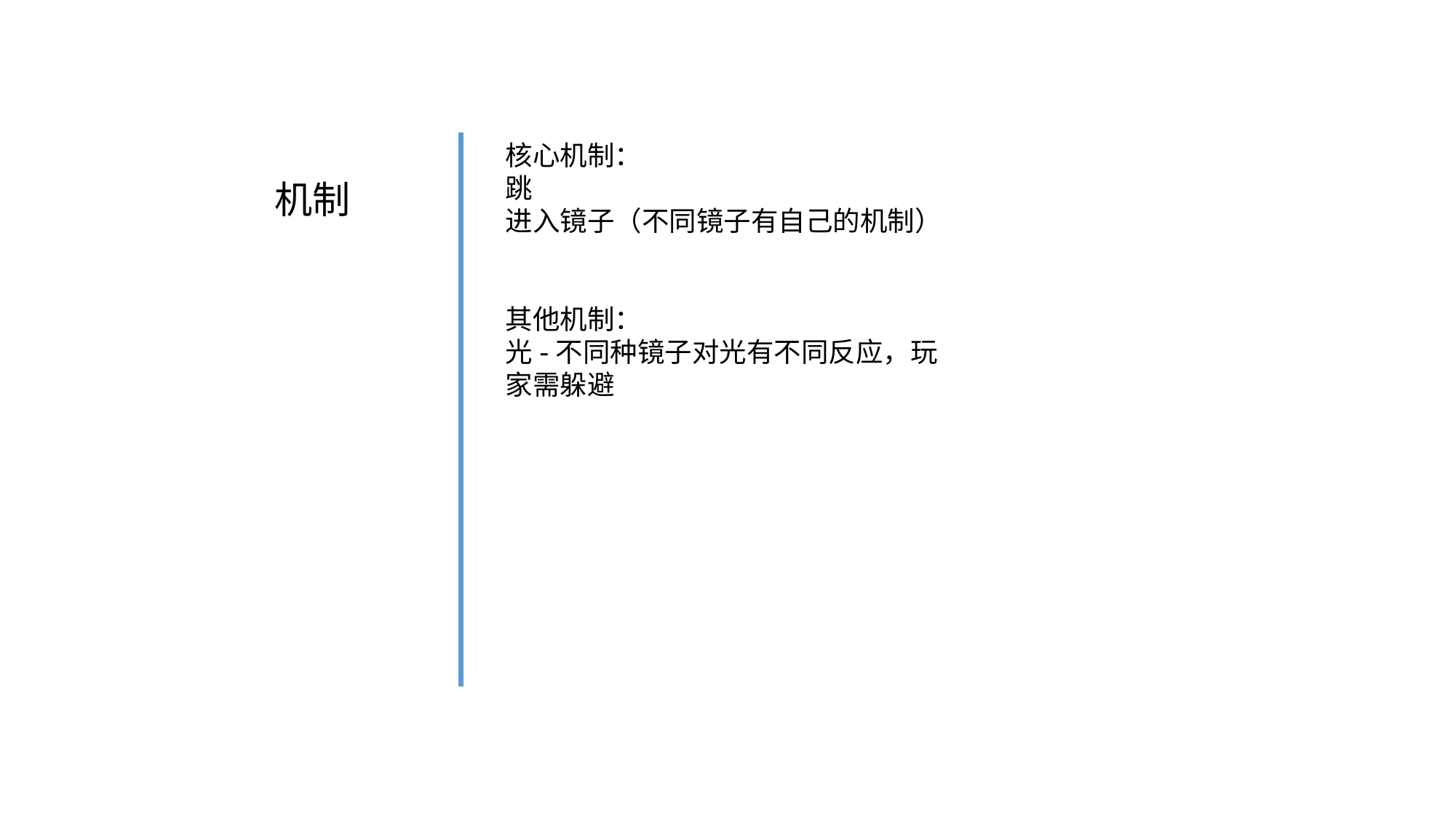

核心机制：
跳
进入镜子（不同镜子有自己的机制）

其他机制：
光-不同种镜子对光有不同反应，玩家需躲避

机制